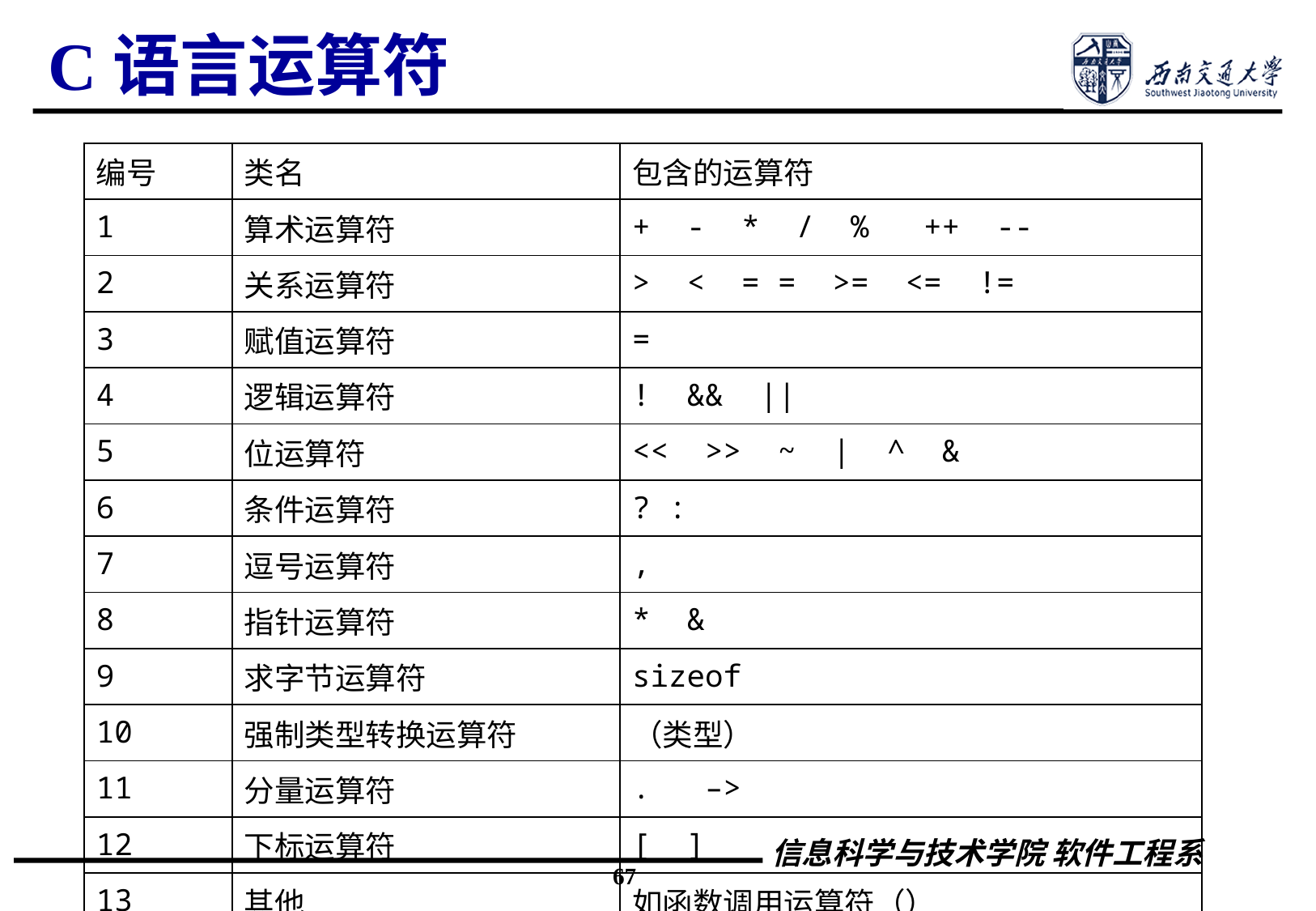

# C语言运算符
| 编号 | 类名 | 包含的运算符 |
| --- | --- | --- |
| 1 | 算术运算符 | + - \* / % ++ -- |
| 2 | 关系运算符 | > < = = >= <= != |
| 3 | 赋值运算符 | = |
| 4 | 逻辑运算符 | ! && || |
| 5 | 位运算符 | << >> ~ | ^ & |
| 6 | 条件运算符 | ? : |
| 7 | 逗号运算符 | , |
| 8 | 指针运算符 | \* & |
| 9 | 求字节运算符 | sizeof |
| 10 | 强制类型转换运算符 | （类型） |
| 11 | 分量运算符 | . –> |
| 12 | 下标运算符 | [ ] |
| 13 | 其他 | 如函数调用运算符（） |
67